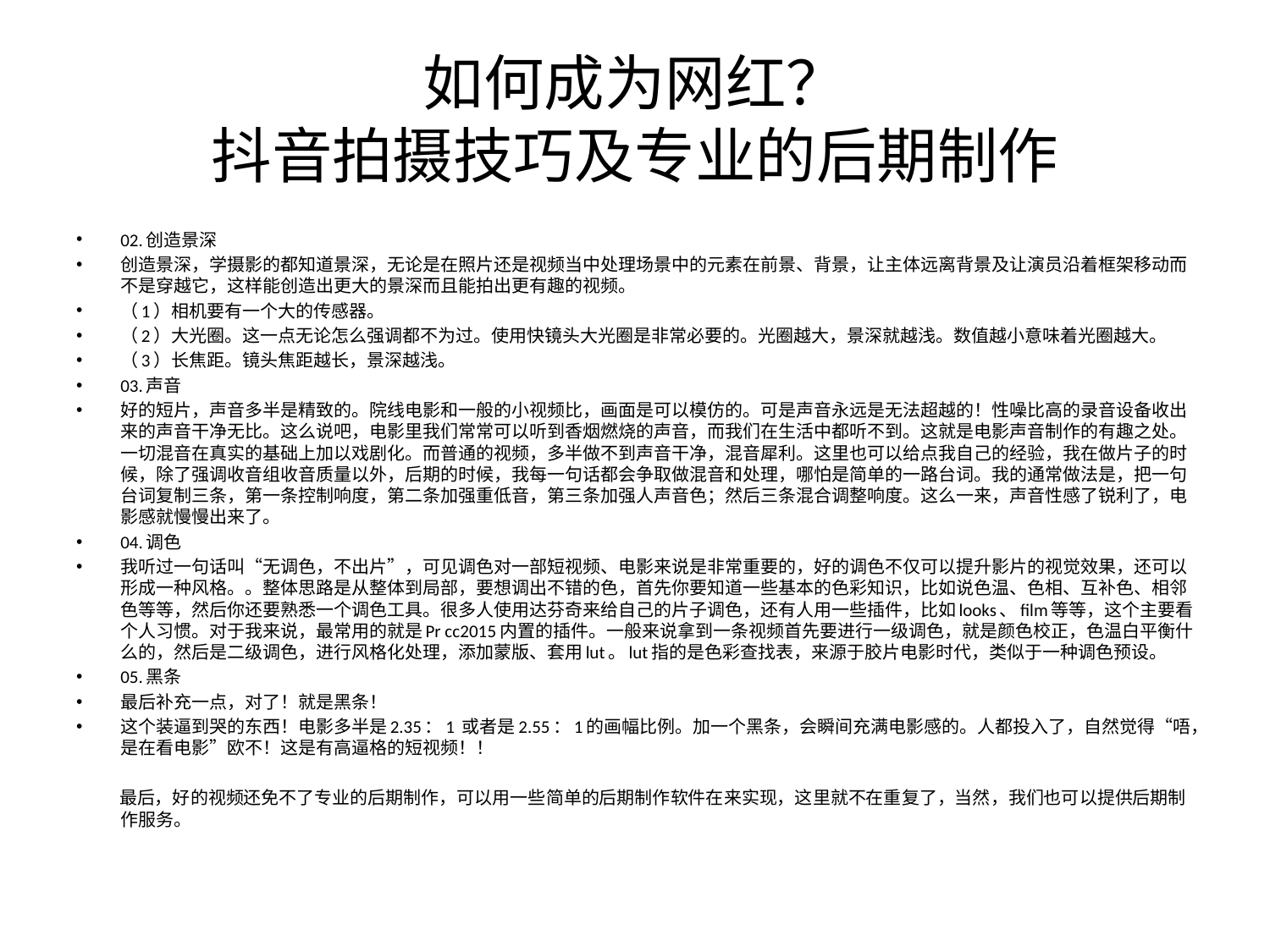

# 如何成为网红？ 抖音拍摄技巧及专业的后期制作
02.创造景深
创造景深，学摄影的都知道景深，无论是在照片还是视频当中处理场景中的元素在前景、背景，让主体远离背景及让演员沿着框架移动而不是穿越它，这样能创造出更大的景深而且能拍出更有趣的视频。
（1）相机要有一个大的传感器。
（2）大光圈。这一点无论怎么强调都不为过。使用快镜头大光圈是非常必要的。光圈越大，景深就越浅。数值越小意味着光圈越大。
（3）长焦距。镜头焦距越长，景深越浅。
03.声音
好的短片，声音多半是精致的。院线电影和一般的小视频比，画面是可以模仿的。可是声音永远是无法超越的！性噪比高的录音设备收出来的声音干净无比。这么说吧，电影里我们常常可以听到香烟燃烧的声音，而我们在生活中都听不到。这就是电影声音制作的有趣之处。一切混音在真实的基础上加以戏剧化。而普通的视频，多半做不到声音干净，混音犀利。这里也可以给点我自己的经验，我在做片子的时候，除了强调收音组收音质量以外，后期的时候，我每一句话都会争取做混音和处理，哪怕是简单的一路台词。我的通常做法是，把一句台词复制三条，第一条控制响度，第二条加强重低音，第三条加强人声音色；然后三条混合调整响度。这么一来，声音性感了锐利了，电影感就慢慢出来了。
04.调色
我听过一句话叫“无调色，不出片”，可见调色对一部短视频、电影来说是非常重要的，好的调色不仅可以提升影片的视觉效果，还可以形成一种风格。。整体思路是从整体到局部，要想调出不错的色，首先你要知道一些基本的色彩知识，比如说色温、色相、互补色、相邻色等等，然后你还要熟悉一个调色工具。很多人使用达芬奇来给自己的片子调色，还有人用一些插件，比如looks、film等等，这个主要看个人习惯。对于我来说，最常用的就是Pr cc2015内置的插件。一般来说拿到一条视频首先要进行一级调色，就是颜色校正，色温白平衡什么的，然后是二级调色，进行风格化处理，添加蒙版、套用lut。lut指的是色彩查找表，来源于胶片电影时代，类似于一种调色预设。
05.黑条
最后补充一点，对了！就是黑条！
这个装逼到哭的东西！电影多半是2.35：1 或者是2.55：1的画幅比例。加一个黑条，会瞬间充满电影感的。人都投入了，自然觉得“唔，是在看电影”欧不！这是有高逼格的短视频！！

          最后，好的视频还免不了专业的后期制作，可以用一些简单的后期制作软件在来实现，这里就不在重复了，当然，我们也可以提供后期制作服务。